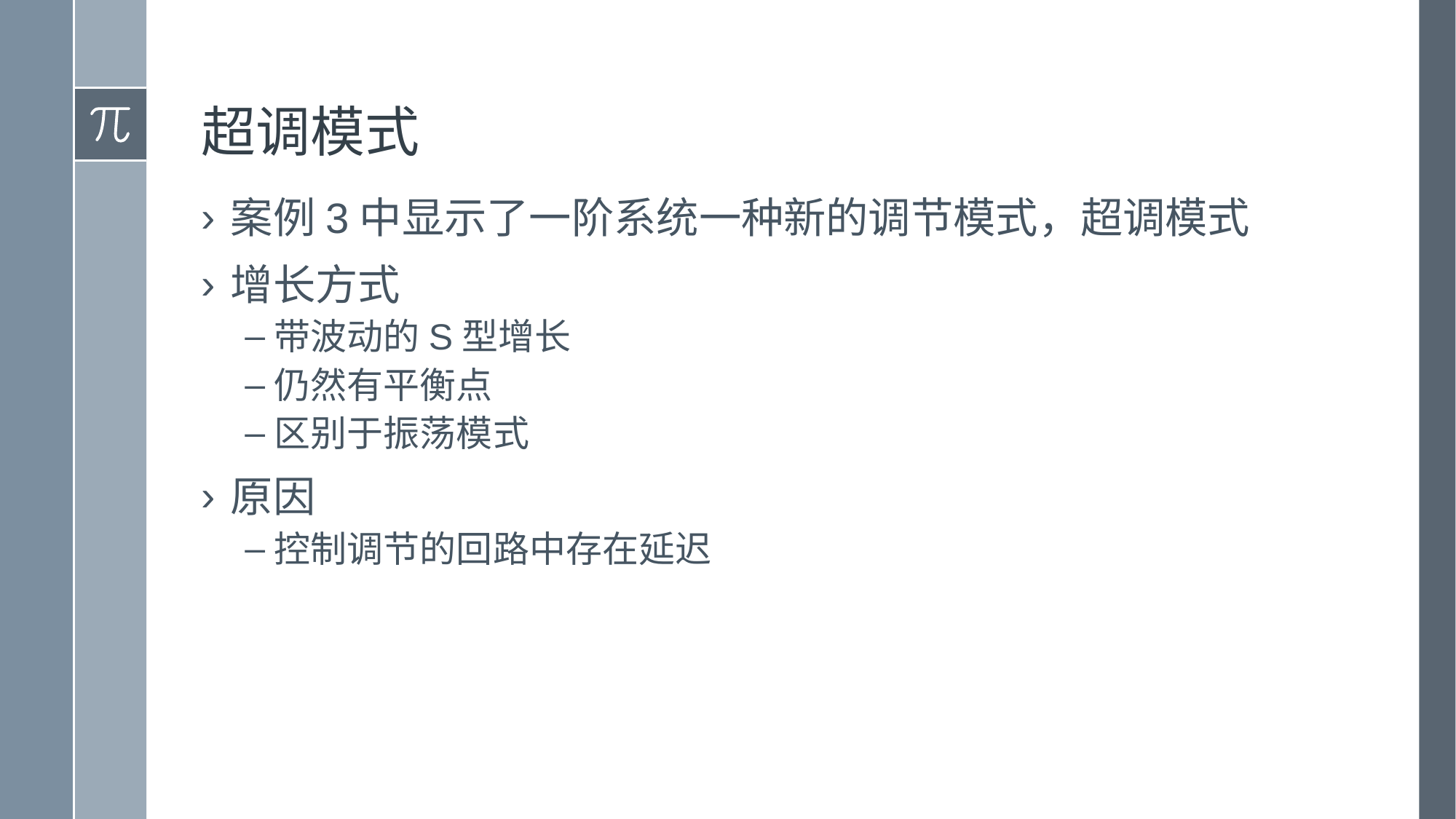

# 超调模式
案例3中显示了一阶系统一种新的调节模式，超调模式
增长方式
带波动的S型增长
仍然有平衡点
区别于振荡模式
原因
控制调节的回路中存在延迟